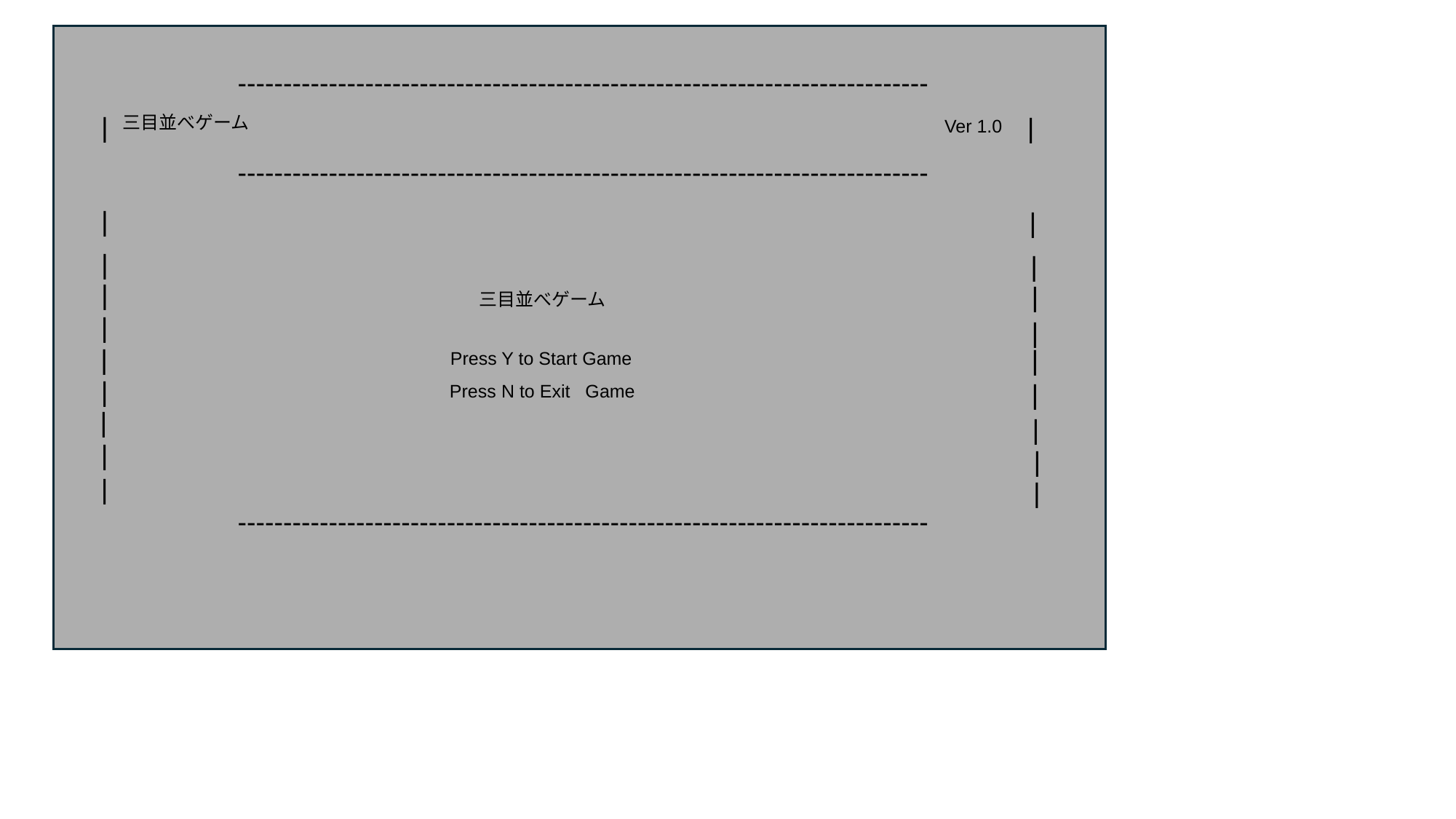

----------------------------------------------------------------------------
|
|
三目並べゲーム
Ver 1.0
 ----------------------------------------------------------------------------
|
|
|
|
|
|
三目並べゲーム
|
|
|
|
Press Y to Start Game
|
|
Press N to Exit   Game
|
|
|
|
|
|
 ----------------------------------------------------------------------------